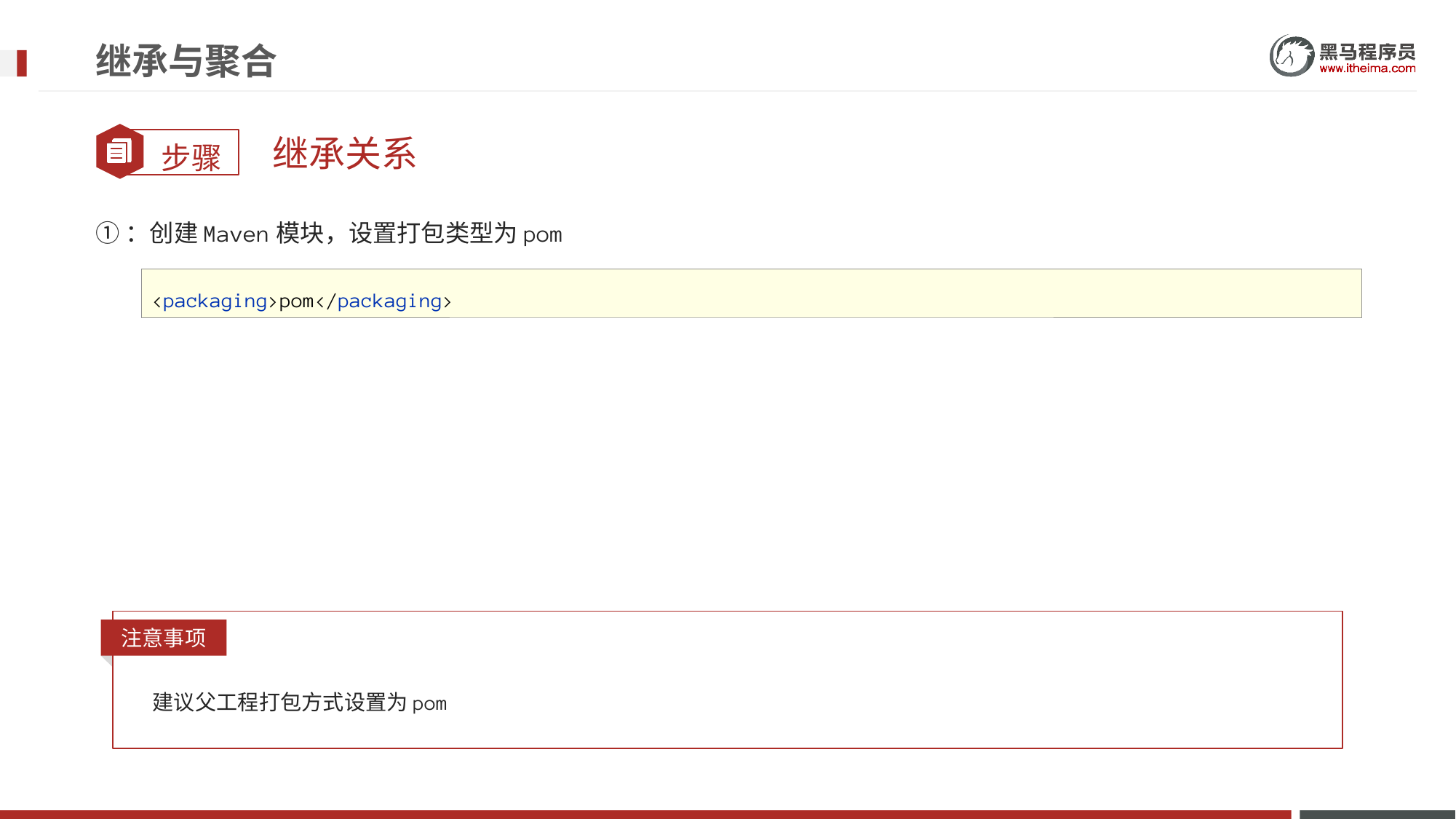

# 继承与聚合
继承关系
①：创建Maven模块，设置打包类型为pom
<packaging>pom</packaging>

注意事项

建议父工程打包方式设置为pom